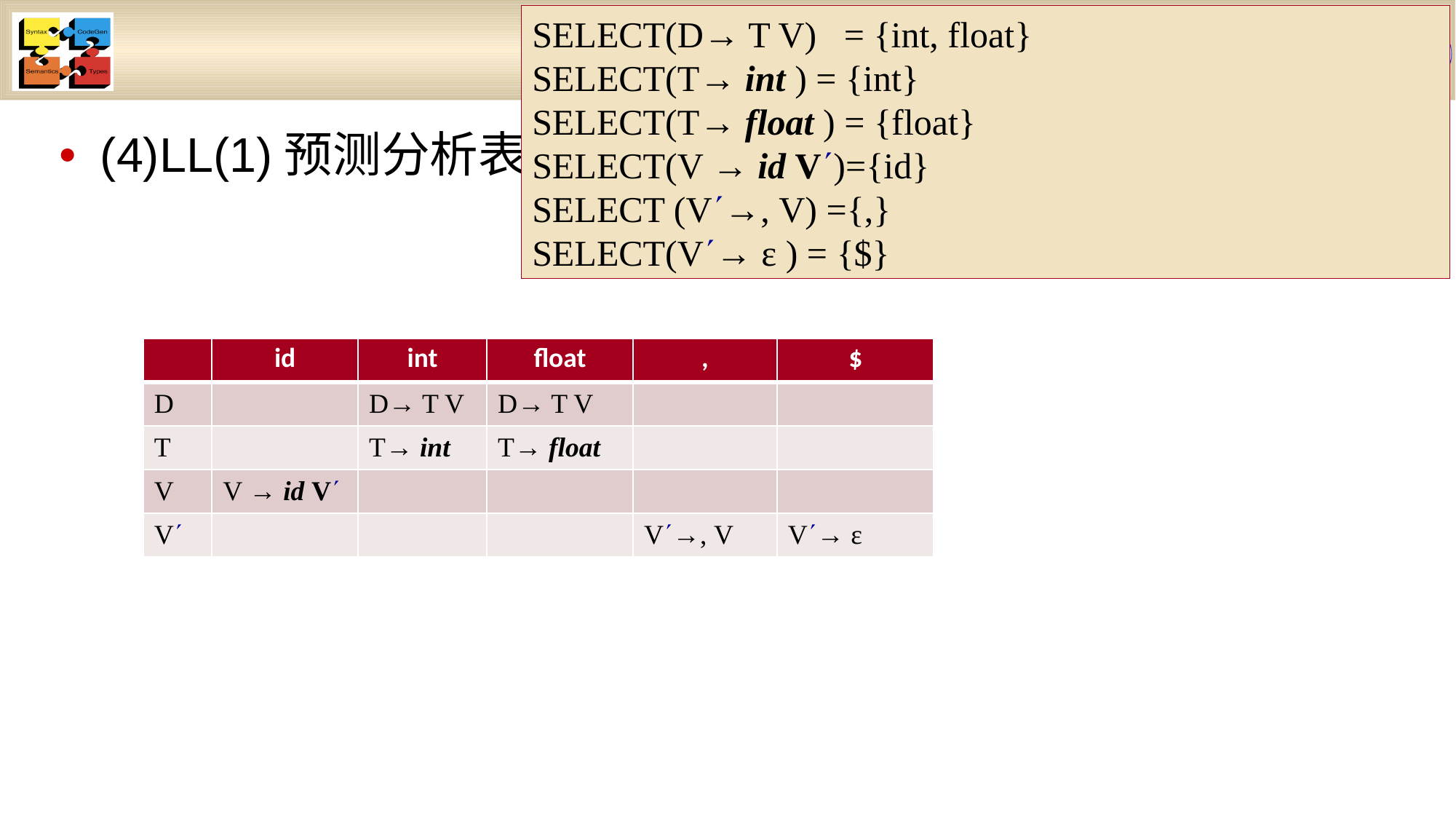

#
SELECT(D→ T V)   = {int, float}
SELECT(T→ int ) = {int}
SELECT(T→ float ) = {float}
SELECT(V → id V′)={id}
SELECT (V′→, V) ={,}
SELECT(V′→ ε ) = {$}
(4)LL(1)预测分析表

|  | id | int | float | , | $ |
| --- | --- | --- | --- | --- | --- |
| D |  | D→ T V | D→ T V |  |  |
| T |  | T→ int | T→ float |  |  |
| V | V → id V′ |  |  |  |  |
| V′ |  |  |  | V′→, V | V′→ ε |